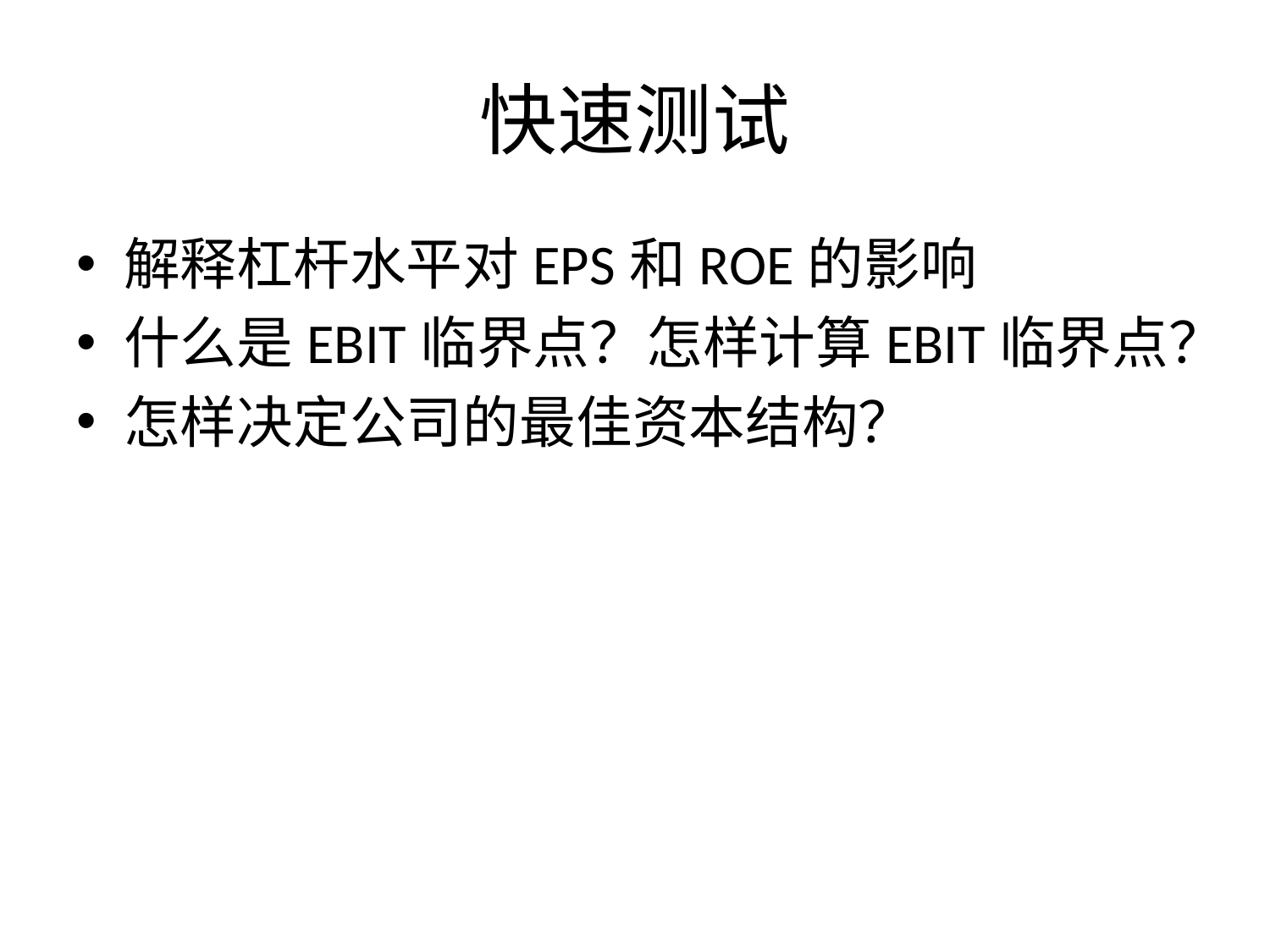

# 快速测试
解释杠杆水平对EPS和ROE的影响
什么是EBIT临界点？怎样计算EBIT临界点？
怎样决定公司的最佳资本结构？